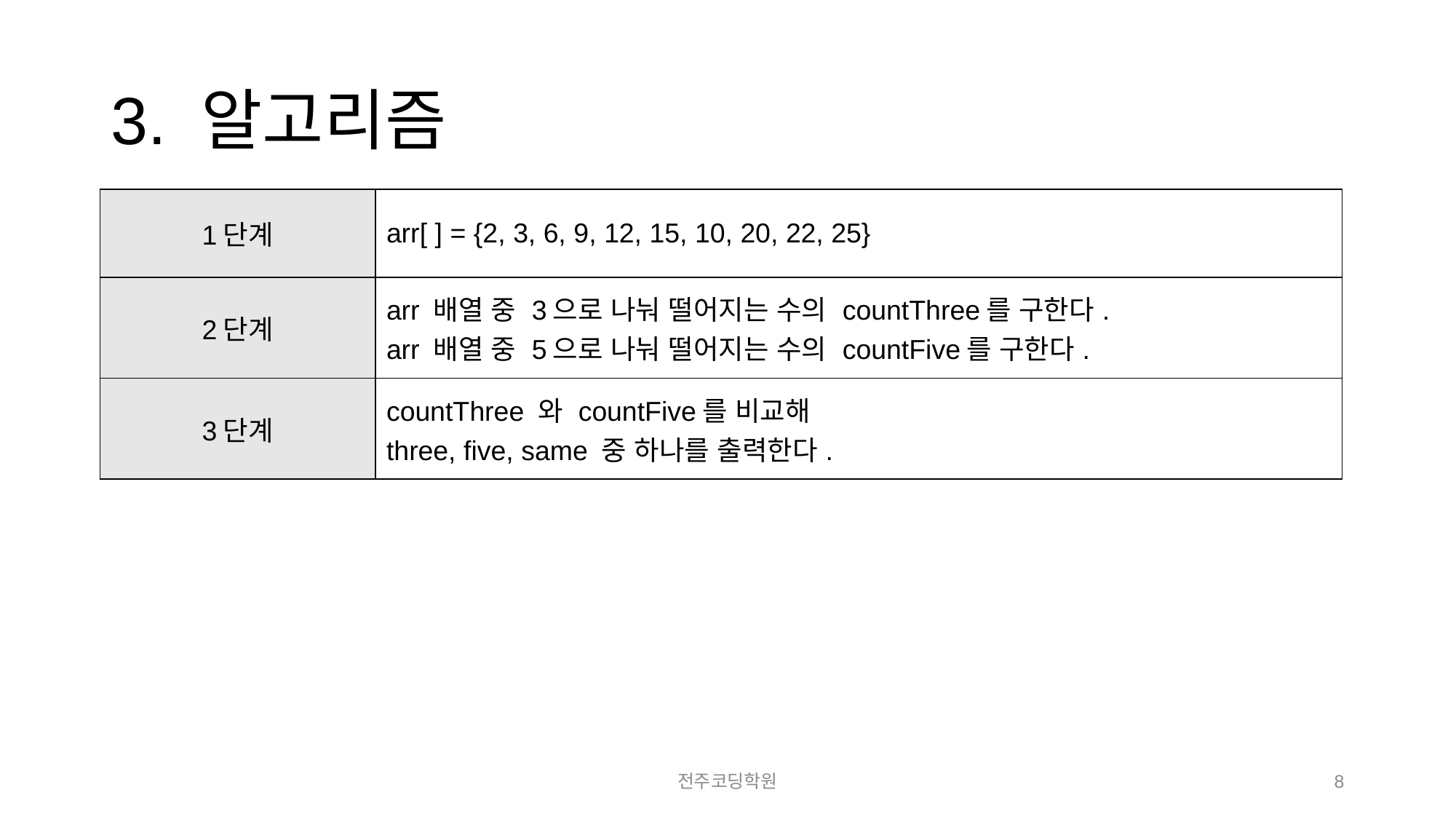

# 3. 알고리즘
| 1단계 | arr[ ] = {2, 3, 6, 9, 12, 15, 10, 20, 22, 25} |
| --- | --- |
| 2단계 | arr 배열 중 3으로 나눠 떨어지는 수의 countThree를 구한다. arr 배열 중 5으로 나눠 떨어지는 수의 countFive를 구한다. |
| 3단계 | countThree 와 countFive를 비교해 three, five, same 중 하나를 출력한다. |
전주코딩학원
8